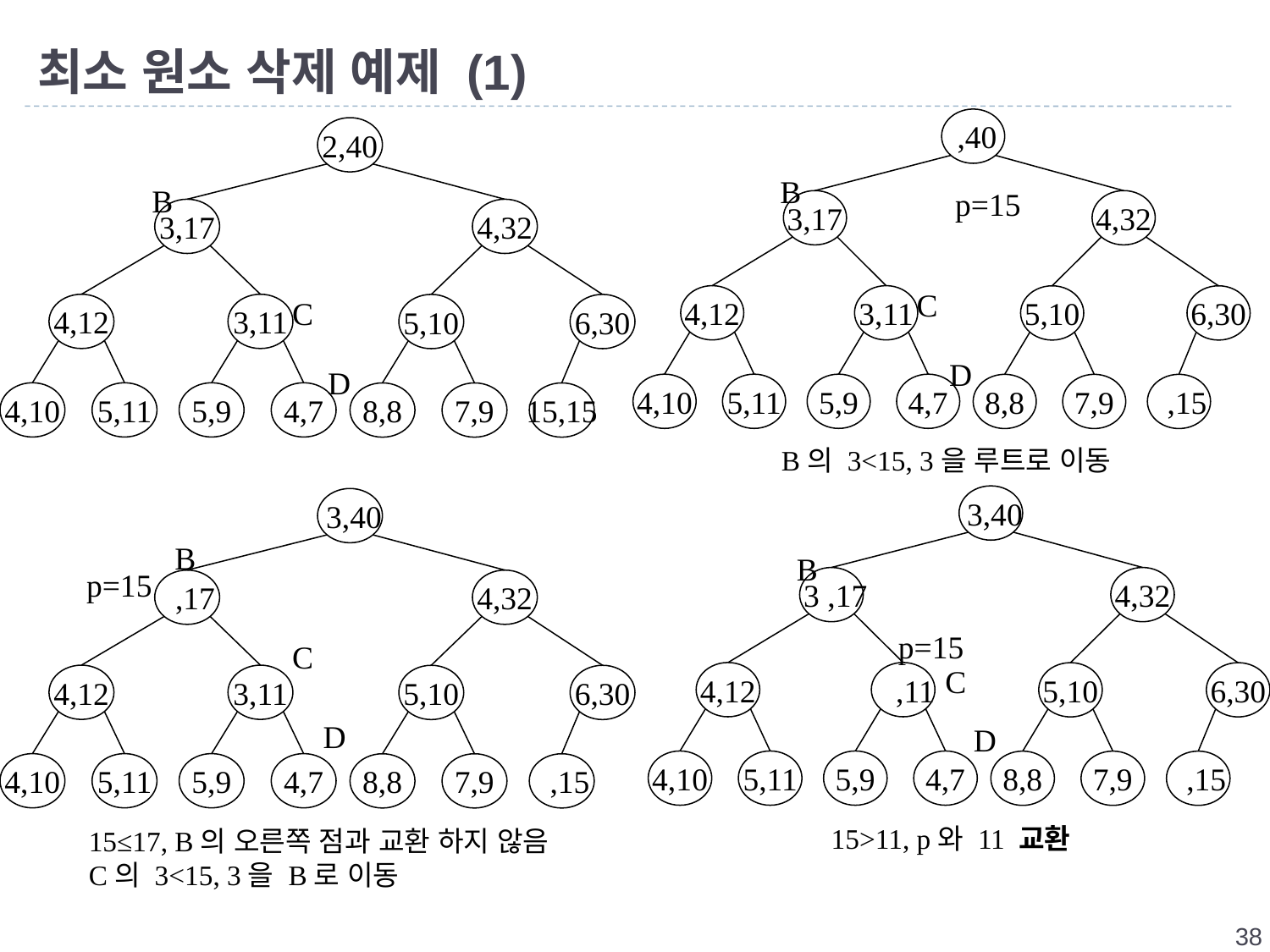

# 최소 원소 삭제 예제 (1)
 ,40
3,17
4,32
4,12
3,11
5,10
6,30
4,10
5,11
5,9
4,7
8,8
7,9
  ,15
B
C
D

2,40
3,17
4,32
4,12
3,11
5,10
6,30
4,10
5,11
5,9
4,7
8,8
7,9
15,15
B
C
D
p=15
B의 3<15, 3을 루트로 이동
 3,40
 3 ,17
4,32
4,12
   ,11
5,10
6,30
4,10
5,11
5,9
4,7
8,8
7,9
  ,15
B
C
D
 3,40
  ,17
4,32
4,12
3,11
5,10
6,30
4,10
5,11
5,9
4,7
8,8
7,9
  ,15
B
C
D
p=15
p=15
15>11, p와 11 교환
15≤17, B의 오른쪽 점과 교환 하지 않음
C의 3<15, 3을 B로 이동
38